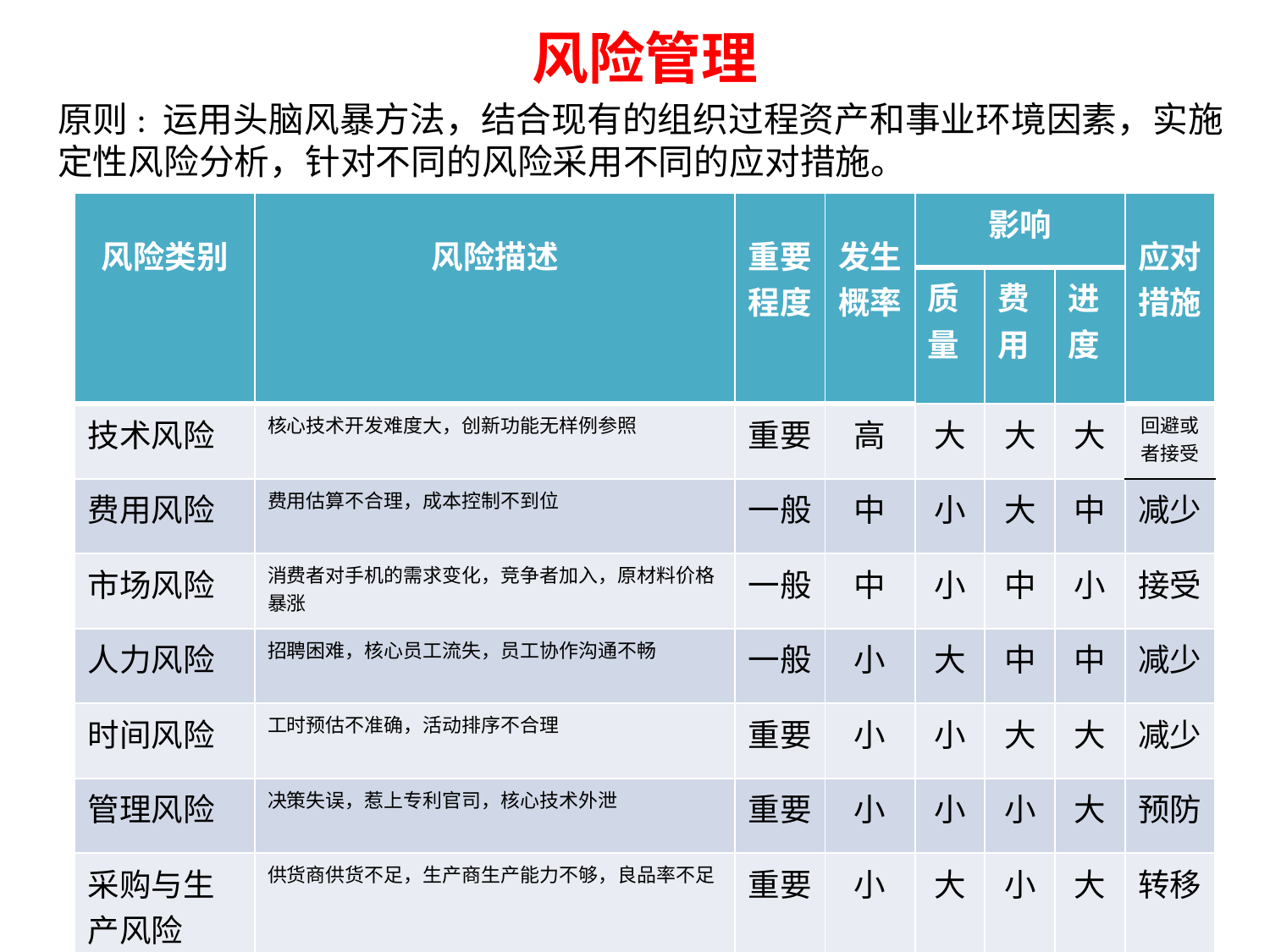

风险管理
原则: 运用头脑风暴方法，结合现有的组织过程资产和事业环境因素，实施定性风险分析，针对不同的风险采用不同的应对措施。

| 风险类别 | 风险描述 | 重要程度 | 发生概率 | 影响 |  |  | 应对措施 |
| --- | --- | --- | --- | --- | --- | --- | --- |
|  |  |  |  | 质量 | 费用 | 进度 |  |
| 技术风险 | 核心技术开发难度大，创新功能无样例参照 | 重要 | 高 | 大 | 大 | 大 | 回避或者接受 |
| 费用风险 | 费用估算不合理，成本控制不到位 | 一般 | 中 | 小 | 大 | 中 | 减少 |
| 市场风险 | 消费者对手机的需求变化，竞争者加入，原材料价格暴涨 | 一般 | 中 | 小 | 中 | 小 | 接受 |
| 人力风险 | 招聘困难，核心员工流失，员工协作沟通不畅 | 一般 | 小 | 大 | 中 | 中 | 减少 |
| 时间风险 | 工时预估不准确，活动排序不合理 | 重要 | 小 | 小 | 大 | 大 | 减少 |
| 管理风险 | 决策失误，惹上专利官司，核心技术外泄 | 重要 | 小 | 小 | 小 | 大 | 预防 |
| 采购与生 产风险 | 供货商供货不足，生产商生产能力不够，良品率不足 | 重要 | 小 | 大 | 小 | 大 | 转移 |